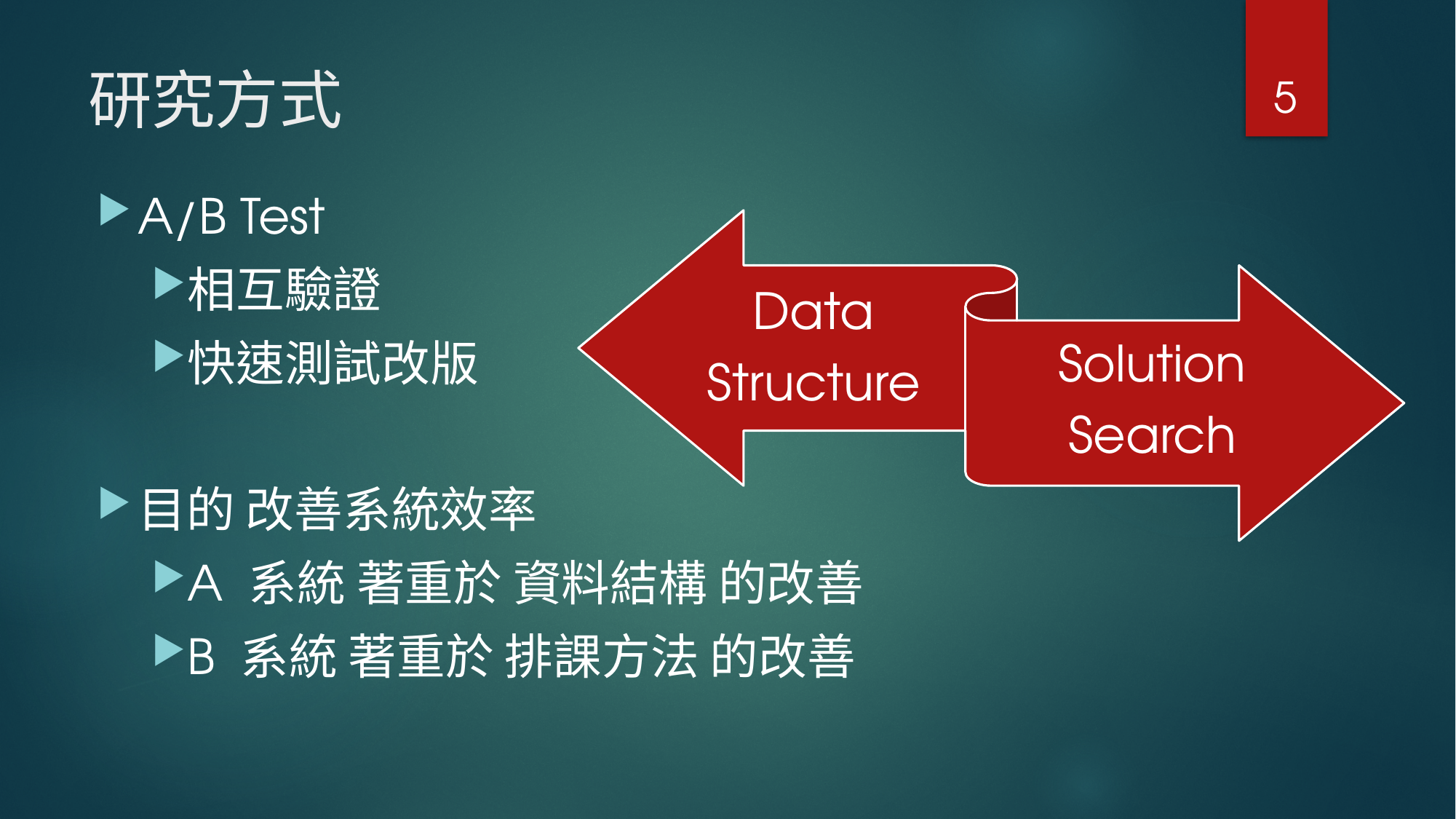

5
# 研究方式
Data
Structure
Solution
Search
A/B Test
相互驗證
快速測試改版

目的 改善系統效率
A 系統 著重於 資料結構 的改善
B 系統 著重於 排課方法 的改善